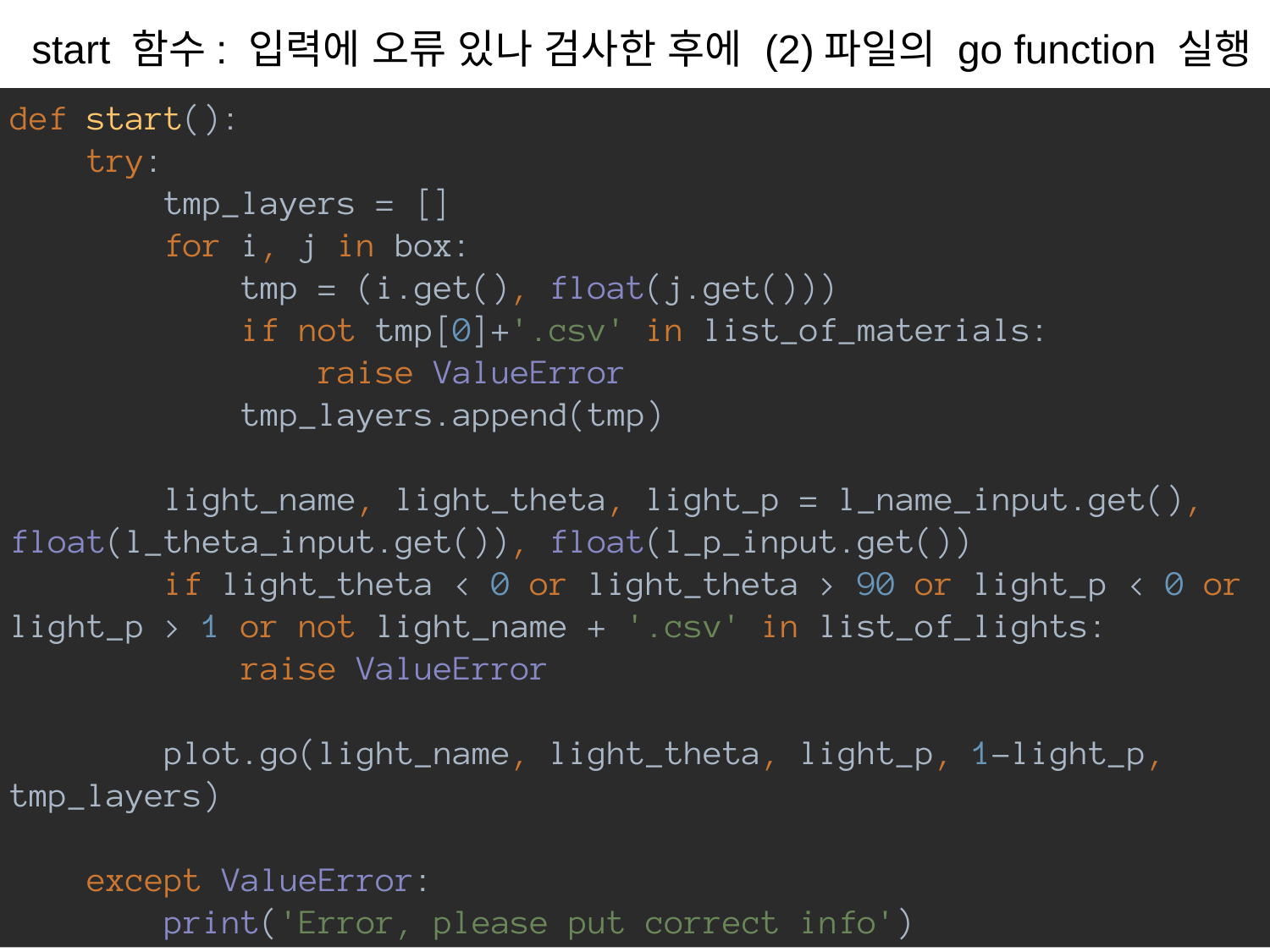

start 함수: 입력에 오류 있나 검사한 후에 (2)파일의 go function 실행
def start():
    try:
        tmp_layers = []
        for i, j in box:
            tmp = (i.get(), float(j.get()))
            if not tmp[0]+'.csv' in list_of_materials:
                raise ValueError
            tmp_layers.append(tmp)
        light_name, light_theta, light_p = l_name_input.get(), float(l_theta_input.get()), float(l_p_input.get())
        if light_theta < 0 or light_theta > 90 or light_p < 0 or light_p > 1 or not light_name + '.csv' in list_of_lights:
            raise ValueError
        plot.go(light_name, light_theta, light_p, 1-light_p, tmp_layers)
    except ValueError:
        print('Error, please put correct info')